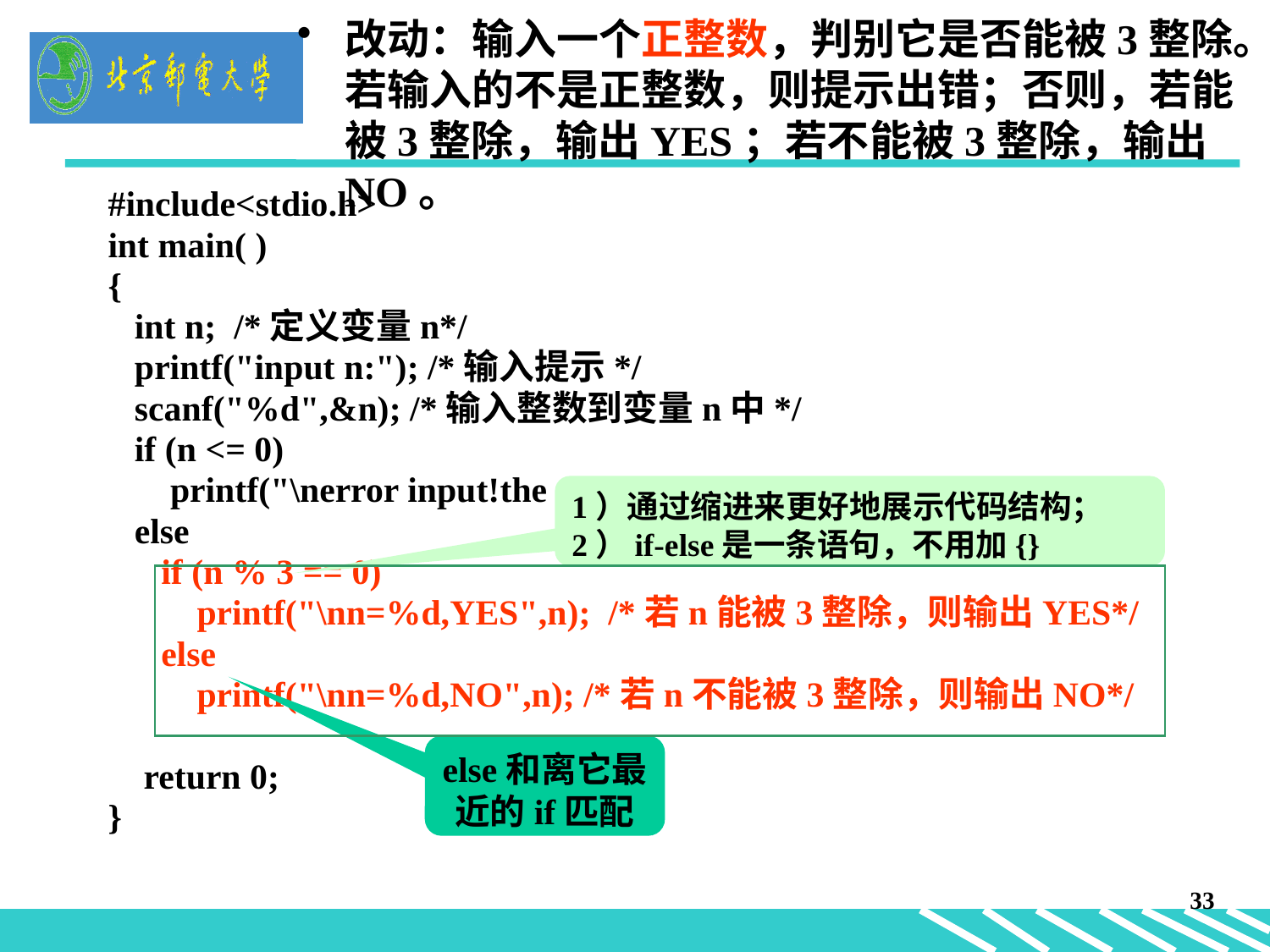

改动：输入一个正整数，判别它是否能被3整除。若输入的不是正整数，则提示出错；否则，若能被3整除，输出YES；若不能被3整除，输出NO。
#include<stdio.h>
int main( )
{
   int n;  /*定义变量n*/
   printf("input n:"); /*输入提示*/
   scanf("%d",&n); /*输入整数到变量n中*/
   if (n <= 0)
       printf("\nerror input!the number should be positive");
   else
      if (n % 3 == 0)
          printf("\nn=%d,YES",n);  /*若n能被3整除，则输出YES*/
      else
          printf("\nn=%d,NO",n); /*若n不能被3整除，则输出NO*/

    return 0;
}

1）通过缩进来更好地展示代码结构；2）if-else是一条语句，不用加{}

else和离它最近的if匹配
33